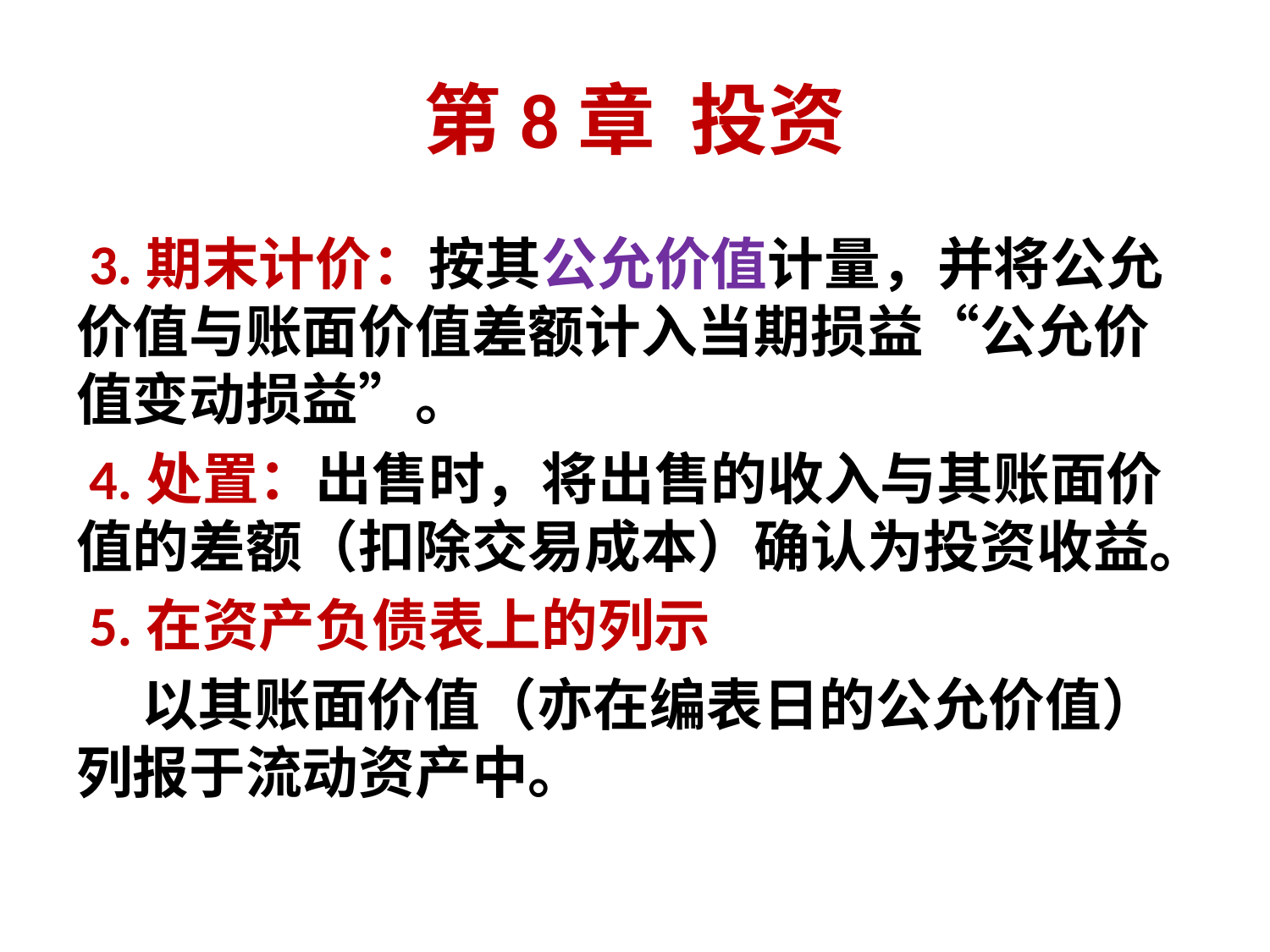

# 第8章  投资
 3.期末计价：按其公允价值计量，并将公允价值与账面价值差额计入当期损益“公允价值变动损益”。
 4.处置：出售时，将出售的收入与其账面价值的差额（扣除交易成本）确认为投资收益。
 5.在资产负债表上的列示
    以其账面价值（亦在编表日的公允价值）列报于流动资产中。